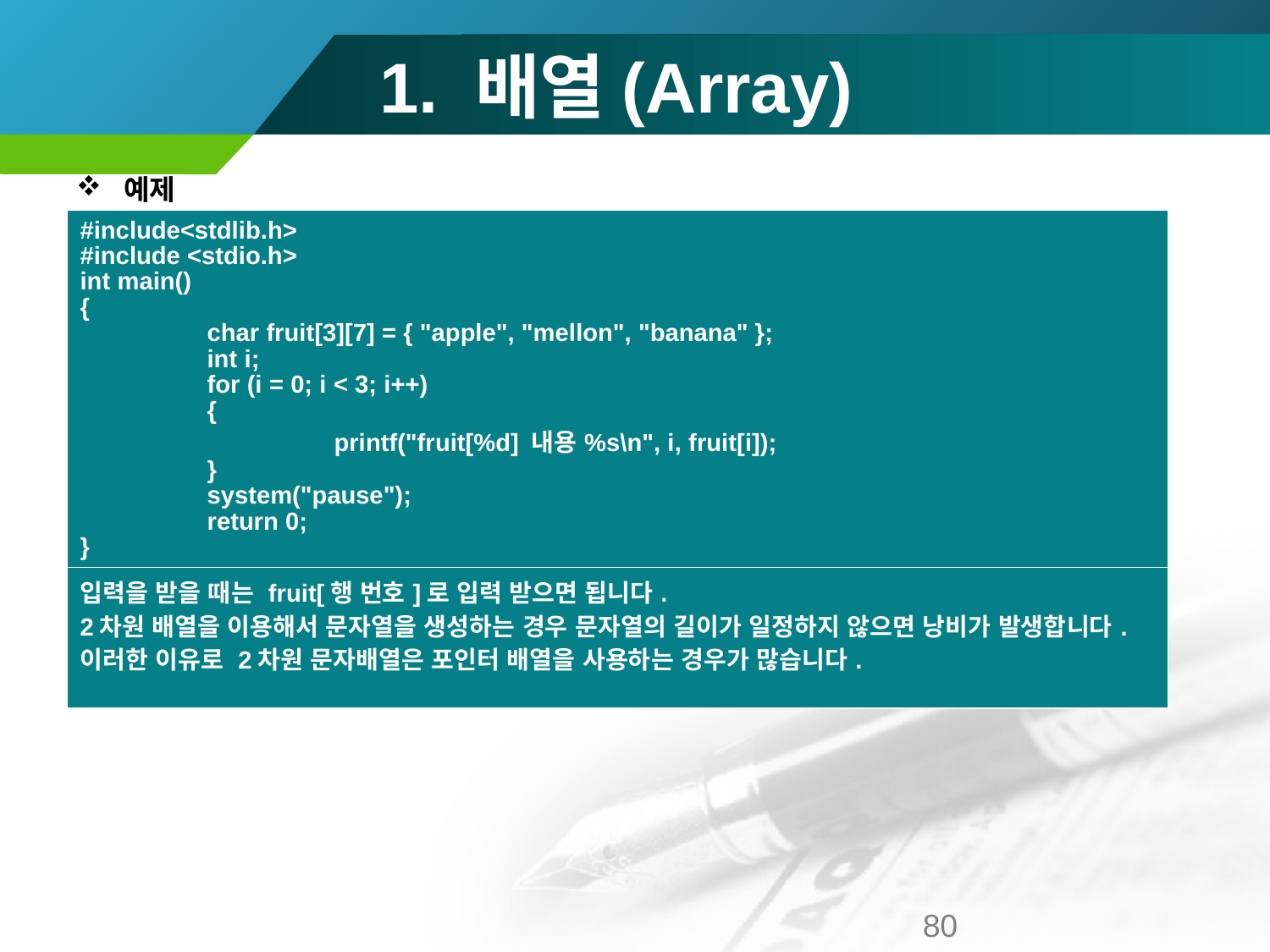

# 1. 배열(Array)
예제
| #include<stdlib.h> #include <stdio.h> int main() { char fruit[3][7] = { "apple", "mellon", "banana" }; int i; for (i = 0; i < 3; i++) { printf("fruit[%d] 내용%s\n", i, fruit[i]); } system("pause"); return 0; } |
| --- |
| 입력을 받을 때는 fruit[행 번호]로 입력 받으면 됩니다. 2차원 배열을 이용해서 문자열을 생성하는 경우 문자열의 길이가 일정하지 않으면 낭비가 발생합니다. 이러한 이유로 2차원 문자배열은 포인터 배열을 사용하는 경우가 많습니다. |
80